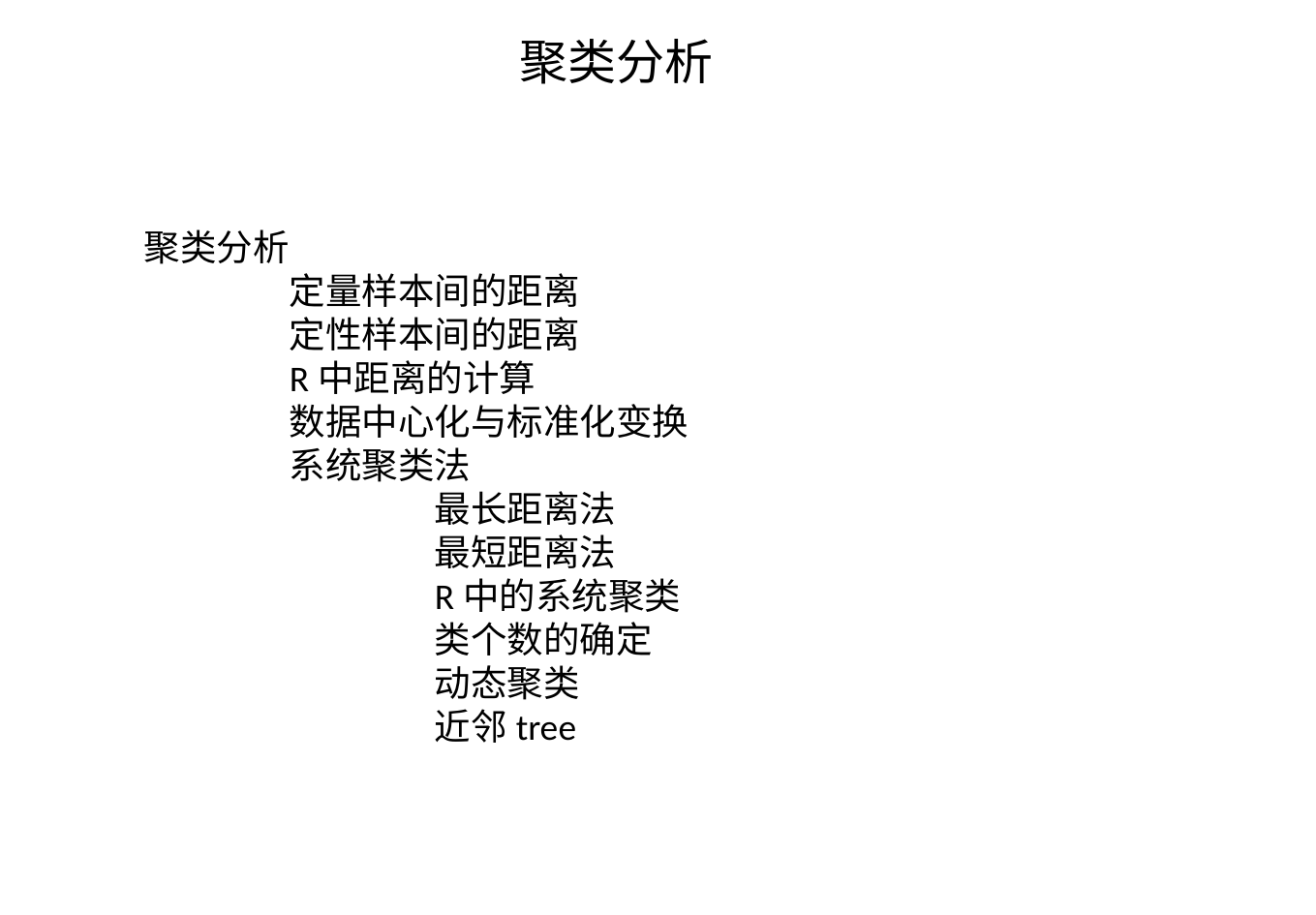

聚类分析
聚类分析
	定量样本间的距离
	定性样本间的距离
	R中距离的计算
	数据中心化与标准化变换
	系统聚类法
		最长距离法
		最短距离法
		R中的系统聚类
		类个数的确定
		动态聚类
		近邻tree